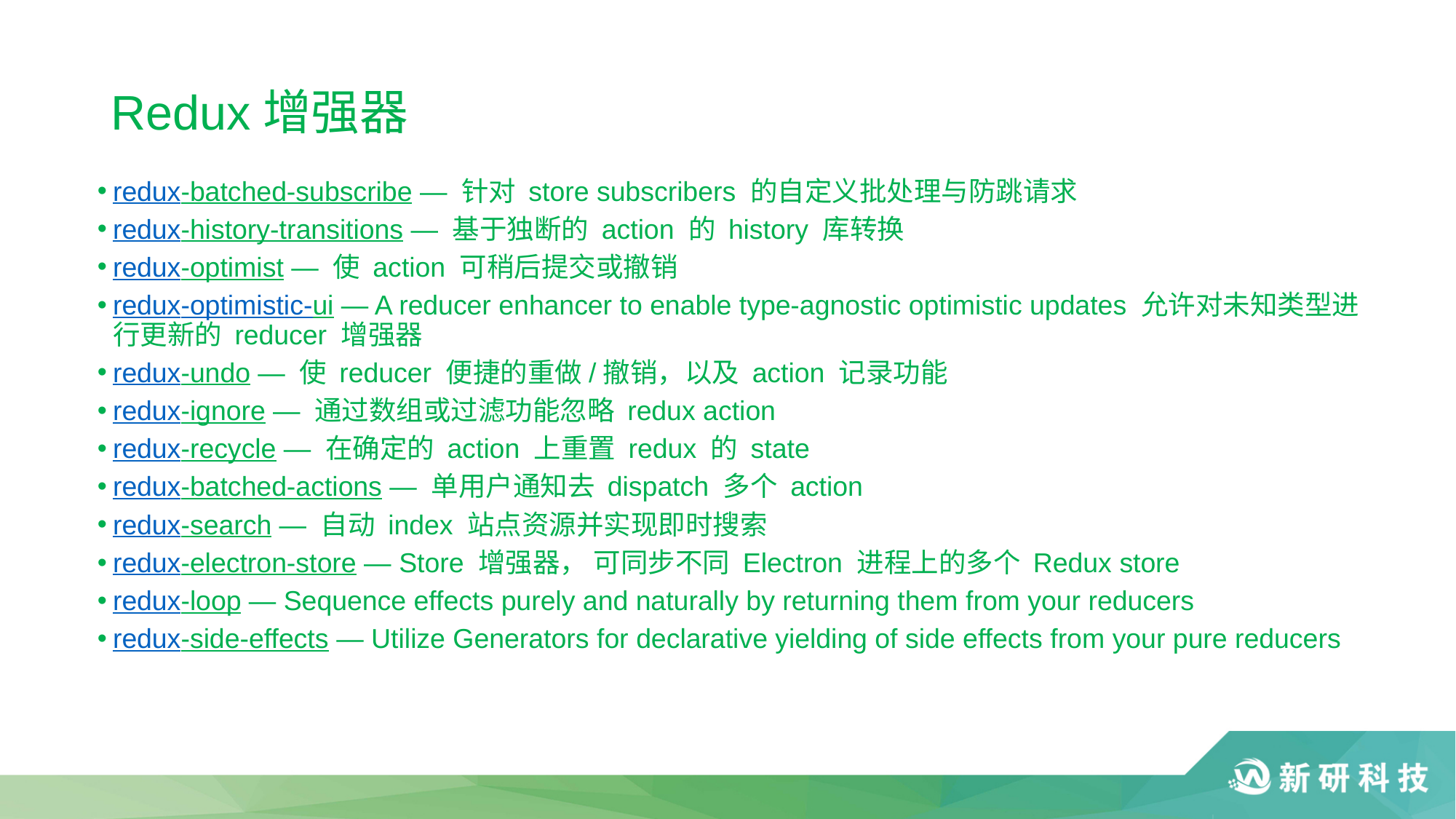

# Redux增强器
redux-batched-subscribe — 针对 store subscribers 的自定义批处理与防跳请求
redux-history-transitions — 基于独断的 action 的 history 库转换
redux-optimist — 使 action 可稍后提交或撤销
redux-optimistic-ui — A reducer enhancer to enable type-agnostic optimistic updates 允许对未知类型进行更新的 reducer 增强器
redux-undo — 使 reducer 便捷的重做/撤销，以及 action 记录功能
redux-ignore — 通过数组或过滤功能忽略 redux action
redux-recycle — 在确定的 action 上重置 redux 的 state
redux-batched-actions — 单用户通知去 dispatch 多个 action
redux-search — 自动 index 站点资源并实现即时搜索
redux-electron-store — Store 增强器， 可同步不同 Electron 进程上的多个 Redux store
redux-loop — Sequence effects purely and naturally by returning them from your reducers
redux-side-effects — Utilize Generators for declarative yielding of side effects from your pure reducers